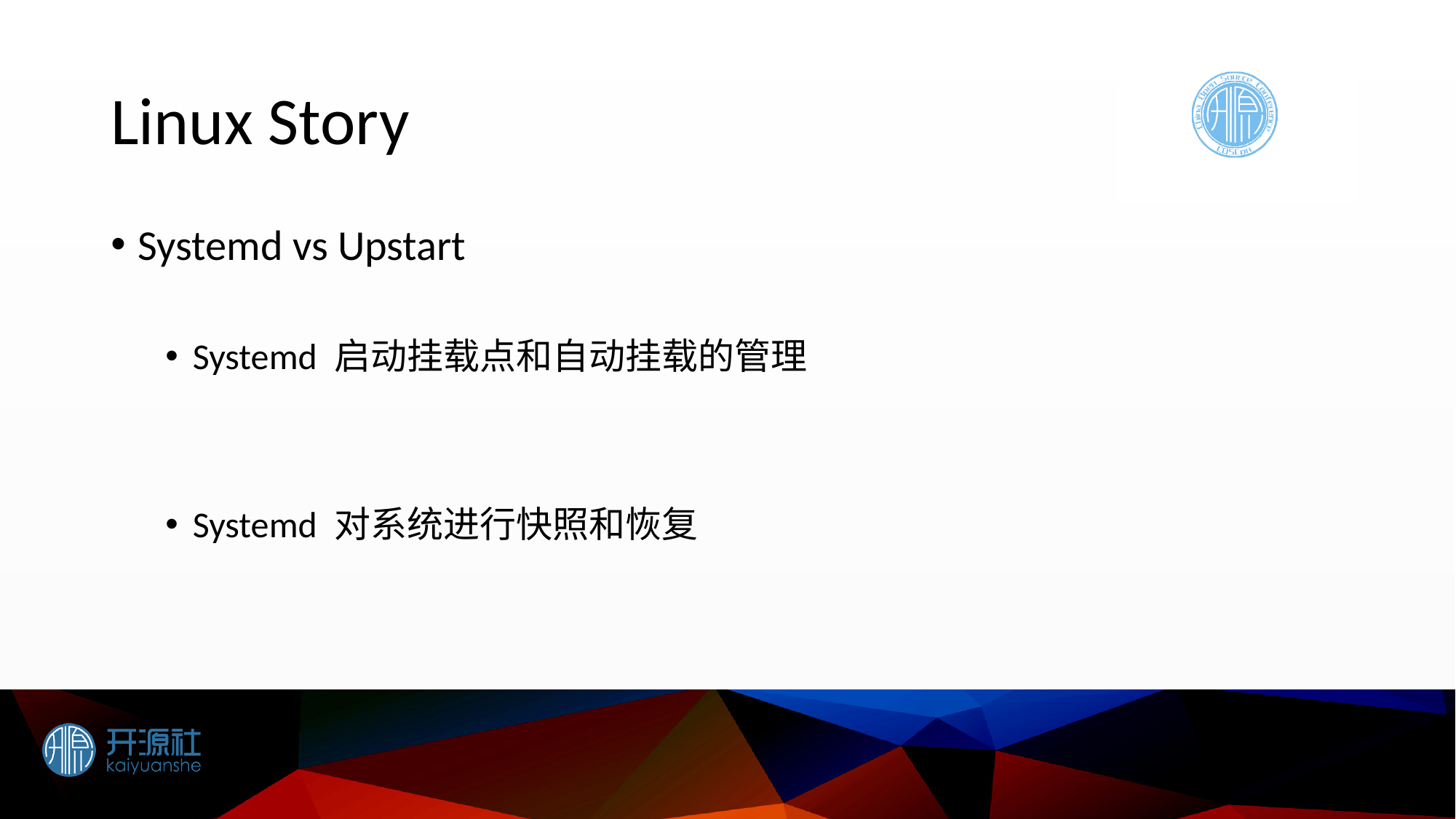

# Linux Story
Systemd vs Upstart

Systemd 启动挂载点和自动挂载的管理

Systemd 对系统进行快照和恢复